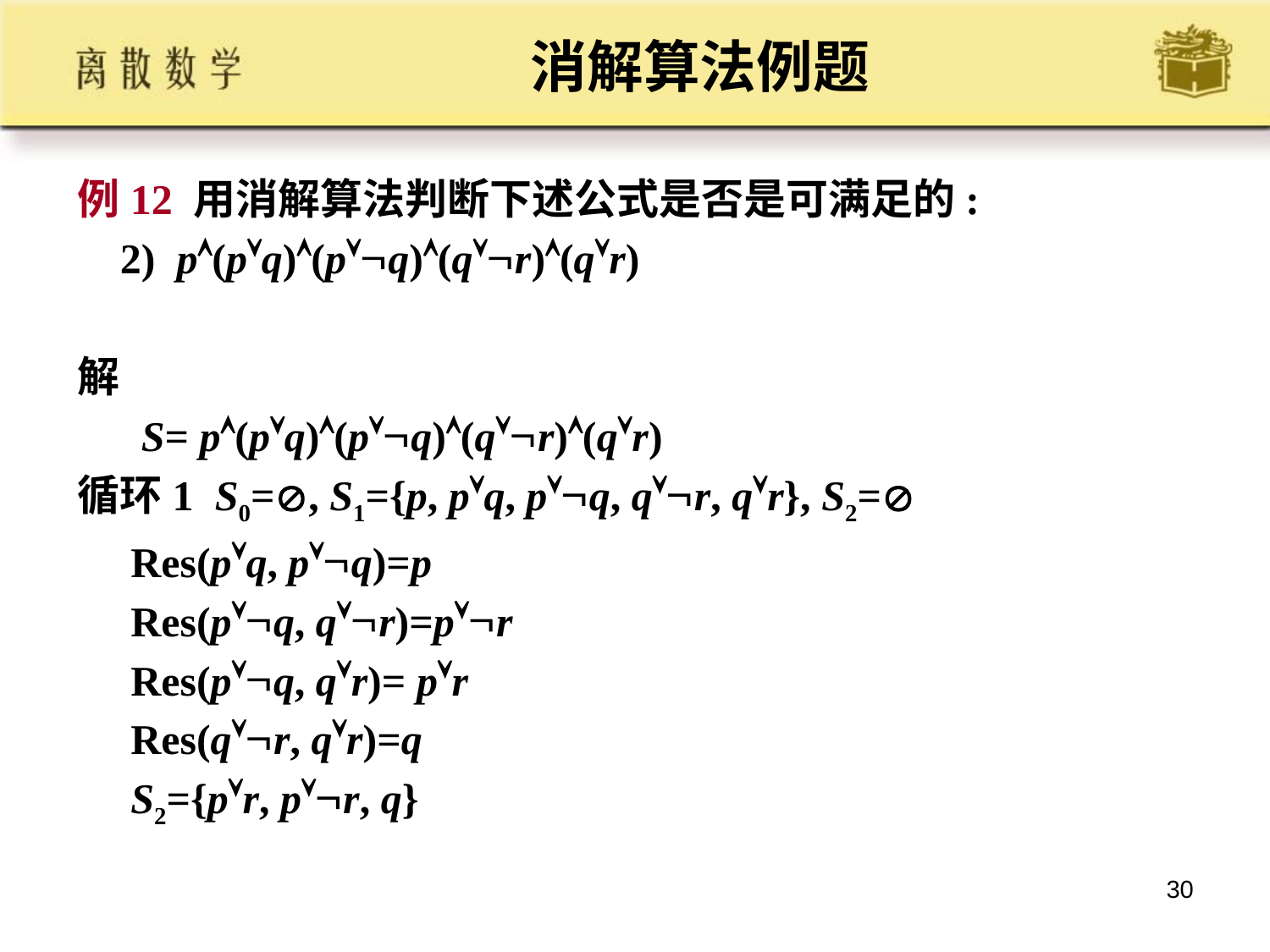

# 消解算法例题
例12 用消解算法判断下述公式是否是可满足的:
    2)  p∧(p∨q)∧(p∨¬q)∧(q∨¬r)∧(q∨r)

解
      S= p∧(p∨q)∧(p∨¬q)∧(q∨¬r)∧(q∨r)
循环1  S0=∅, S1={p, p∨q, p∨¬q, q∨¬r, q∨r}, S2=∅
     Res(p∨q, p∨¬q)=p
     Res(p∨¬q, q∨¬r)=p∨¬r
     Res(p∨¬q, q∨r)= p∨r
     Res(q∨¬r, q∨r)=q
     S2={p∨r, p∨¬r, q}
30